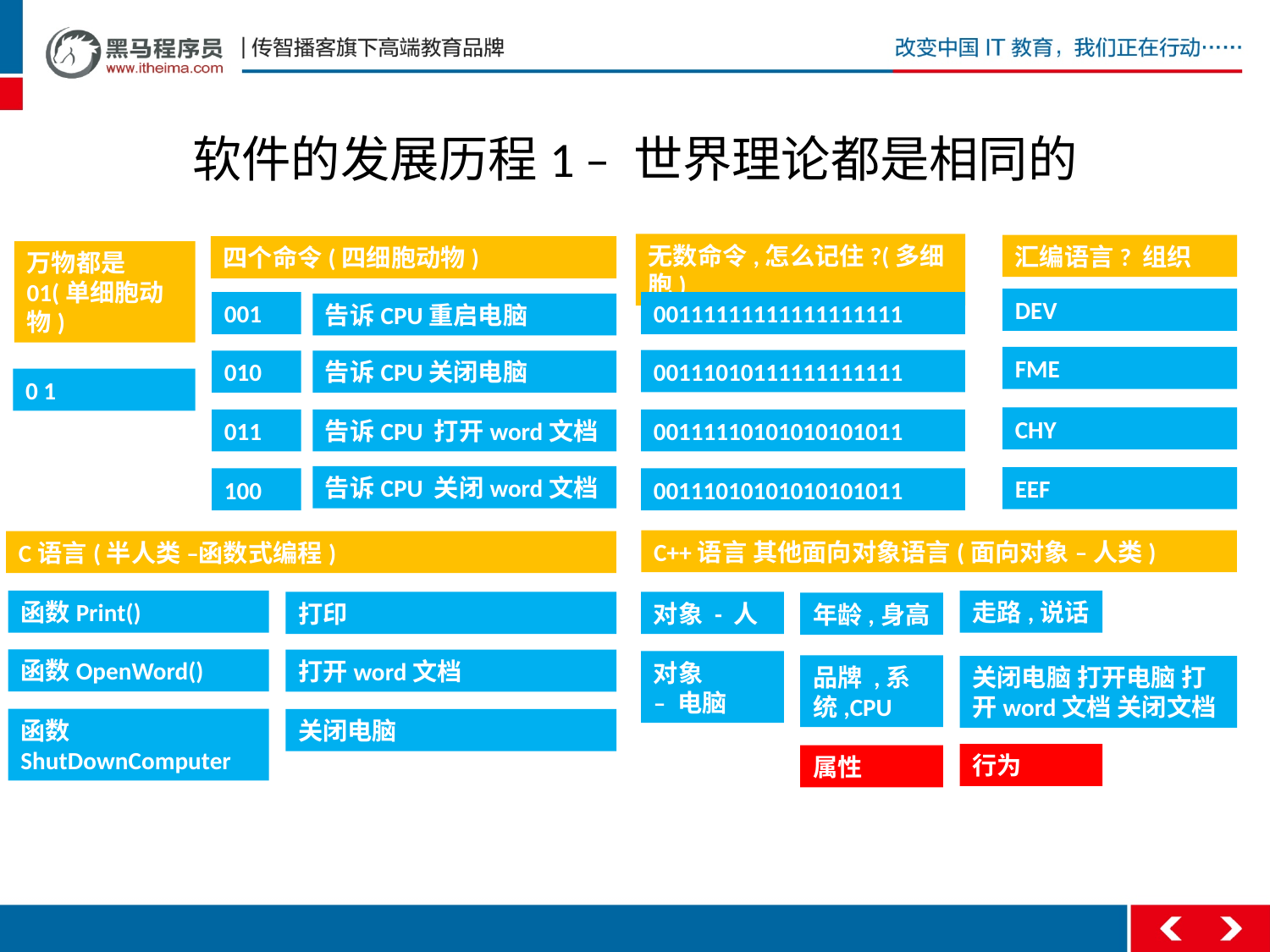

# 软件的发展历程1 – 世界理论都是相同的
无数命令,怎么记住?(多细胞)
汇编语言? 组织
四个命令(四细胞动物)
万物都是01(单细胞动物)
DEV
001
00111111111111111111
告诉CPU重启电脑

FME
00111010111111111111
010
告诉CPU关闭电脑
0 1
CHY
011
告诉CPU 打开word文档
00111110101010101011
告诉CPU 关闭word文档
EEF
100
00111010101010101011
C++语言 其他面向对象语言(面向对象 – 人类)
C语言(半人类 –函数式编程)
函数Print()
走路,说话
打印
对象 - 人
年龄,身高
函数OpenWord()
打开word文档
对象
– 电脑
品牌 ,系统,CPU
关闭电脑 打开电脑 打开word文档 关闭文档
函数ShutDownComputer
关闭电脑
行为
属性